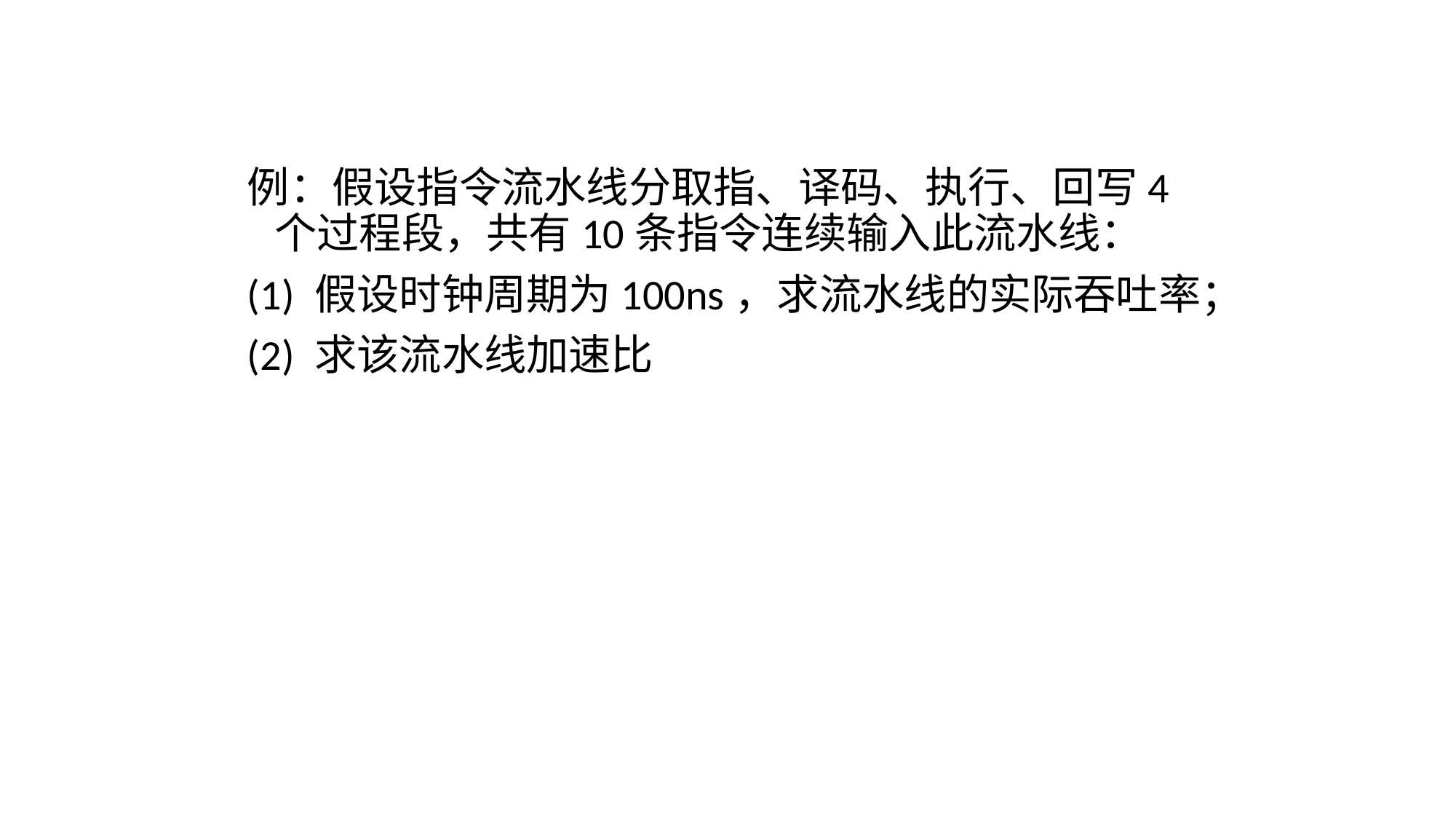

例：假设指令流水线分取指、译码、执行、回写4个过程段，共有10条指令连续输入此流水线：
(1) 假设时钟周期为100ns，求流水线的实际吞吐率；
(2) 求该流水线加速比